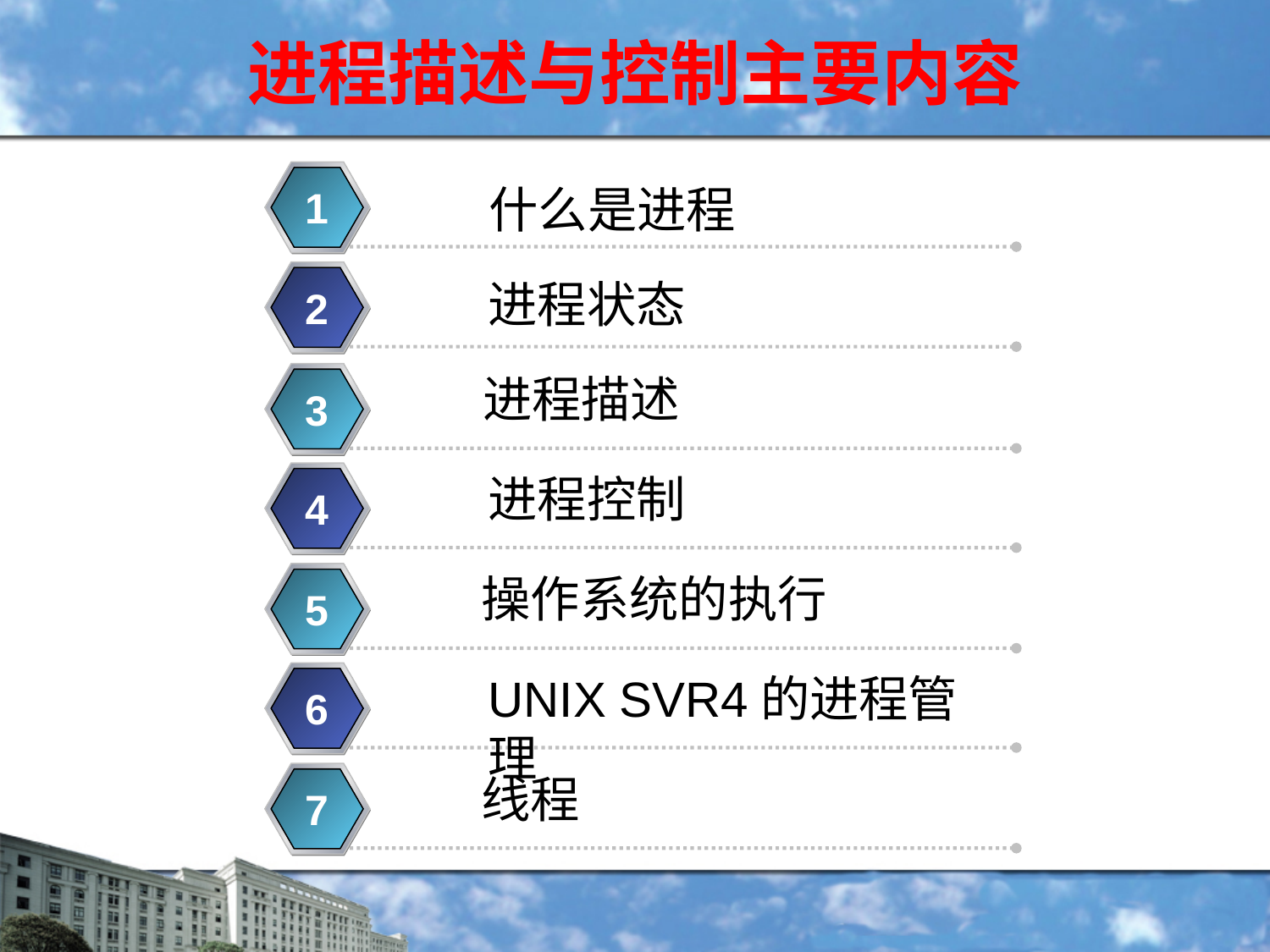

# 进程描述与控制主要内容

什么是进程
1

2

进程状态
进程描述

3

进程控制

4

操作系统的执行

5

UNIX SVR4的进程管理

6

线程

7